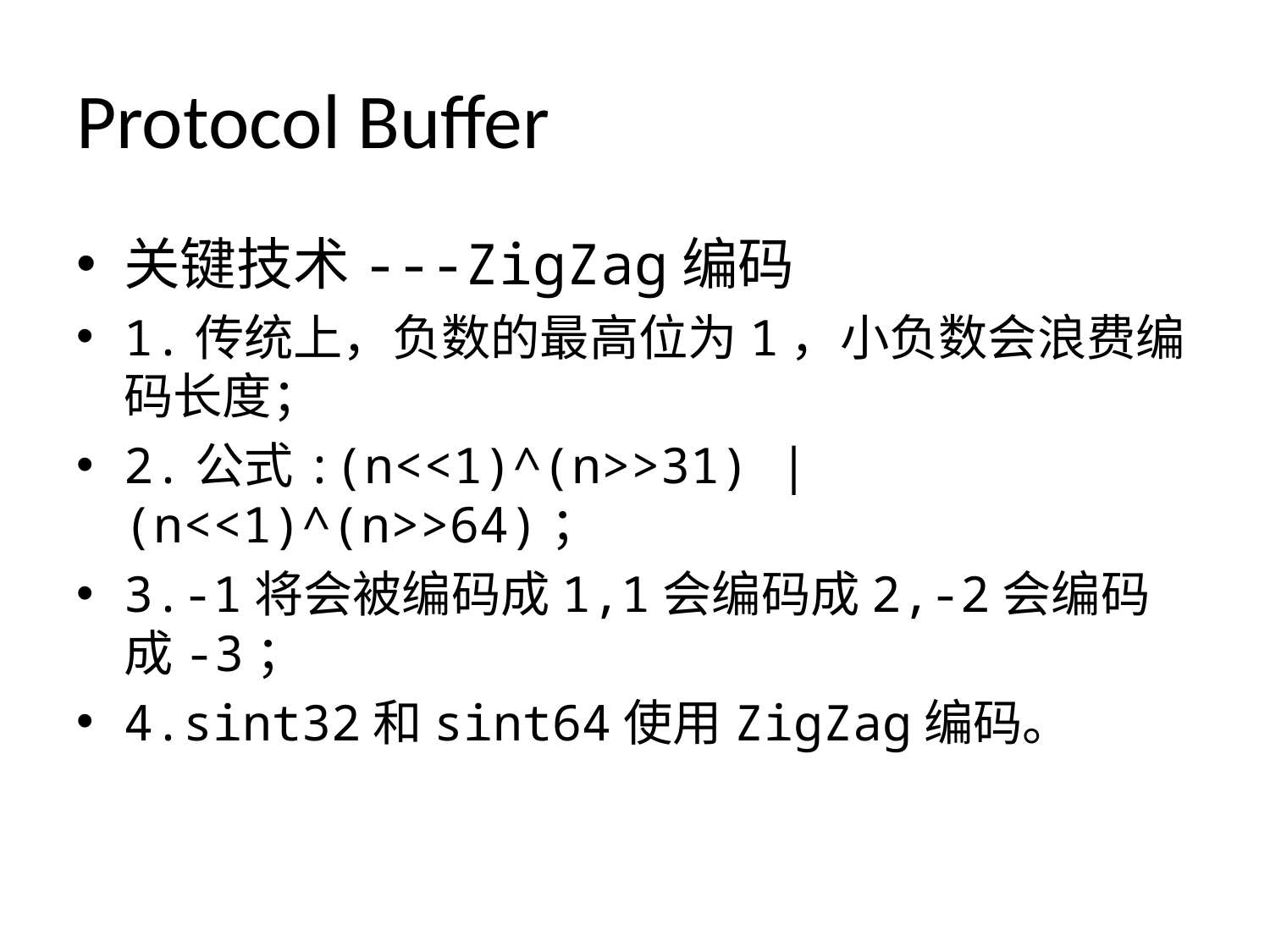

# Protocol Buffer
关键技术---ZigZag编码
1.传统上，负数的最高位为1，小负数会浪费编码长度；
2.公式:(n<<1)^(n>>31) | (n<<1)^(n>>64)；
3.-1将会被编码成1,1会编码成2,-2会编码成-3；
4.sint32和sint64使用ZigZag编码。